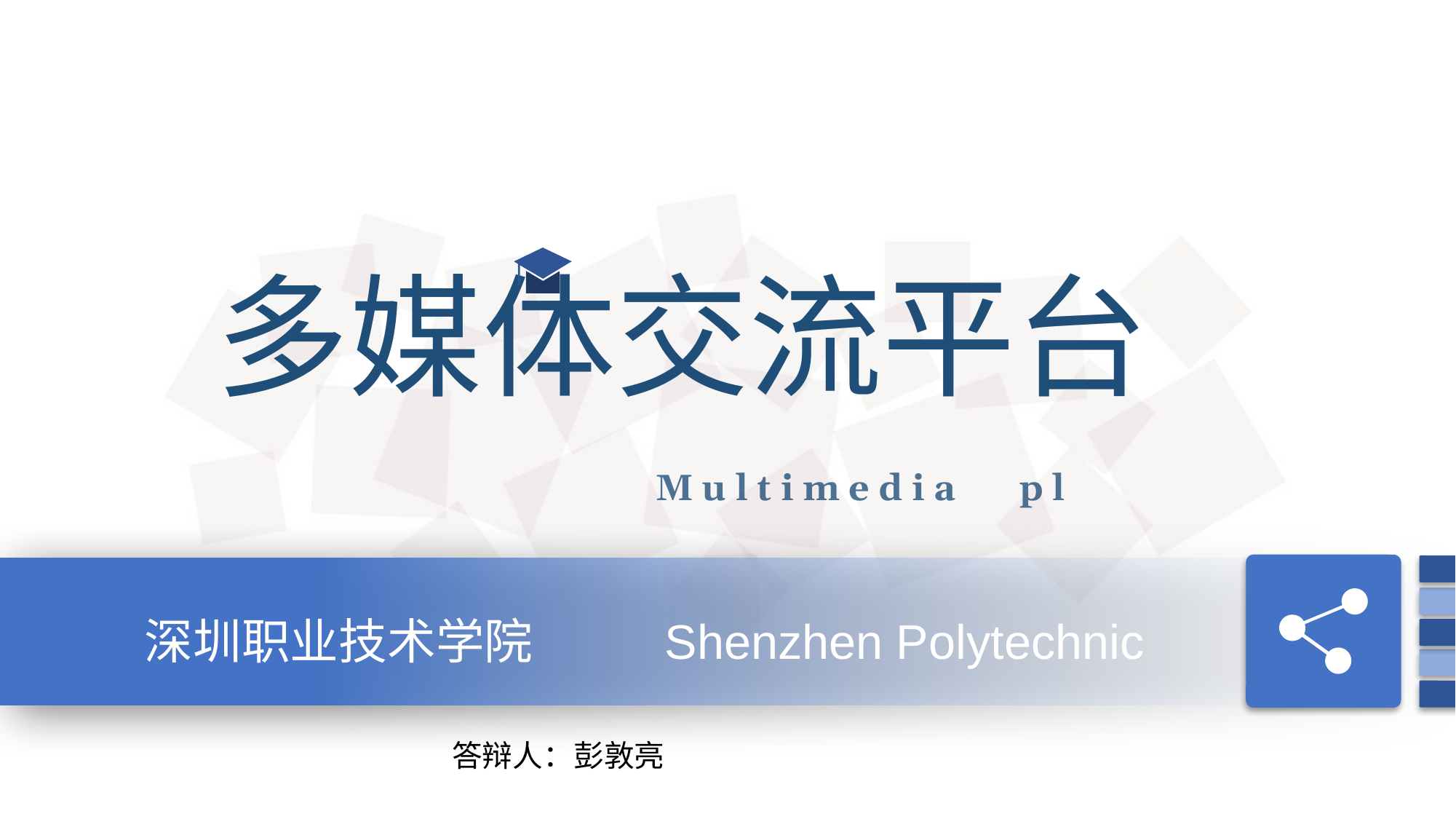

多媒体交流平台

                 Multimedia   platform

深圳职业技术学院           Shenzhen Polytechnic

      答辩人：彭敦亮